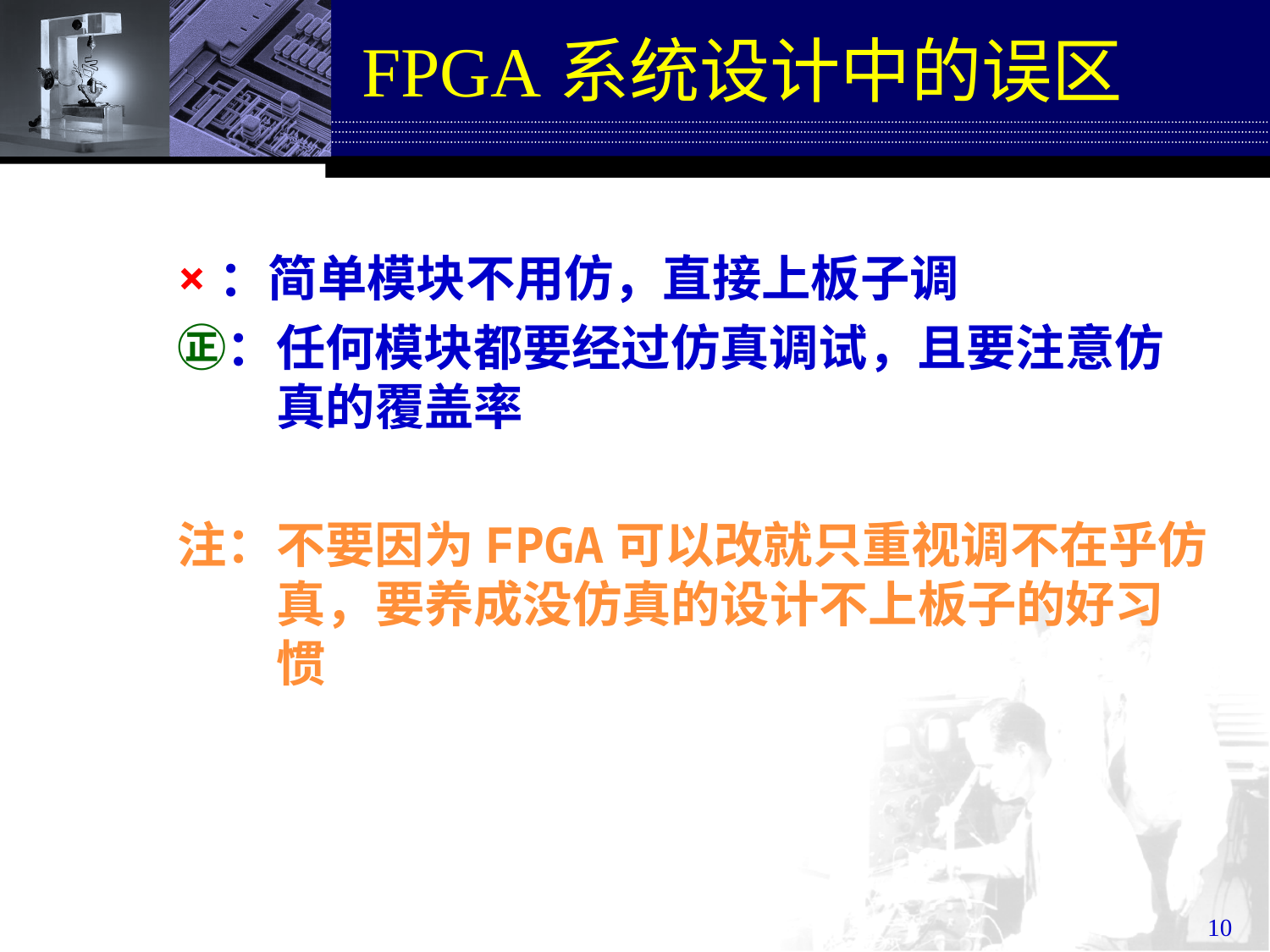

# FPGA系统设计中的误区
×：简单模块不用仿，直接上板子调
㊣：任何模块都要经过仿真调试，且要注意仿真的覆盖率

注：不要因为FPGA可以改就只重视调不在乎仿真，要养成没仿真的设计不上板子的好习惯
10